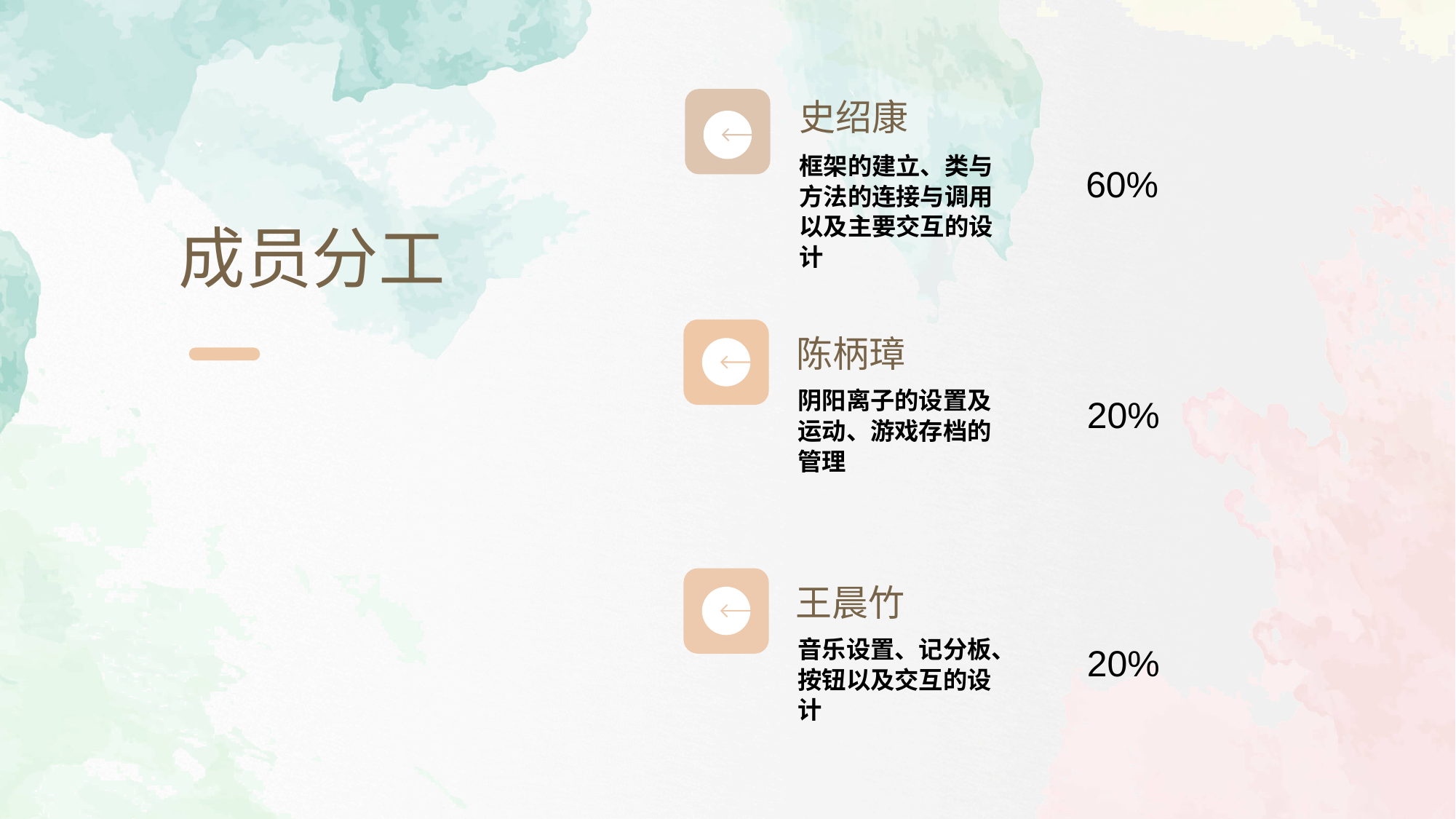

史绍康

框架的建立、类与方法的连接与调用以及主要交互的设计

60%
成员分工

陈柄璋

阴阳离子的设置及运动、游戏存档的管理
20%

王晨竹

音乐设置、记分板、按钮以及交互的设计

20%